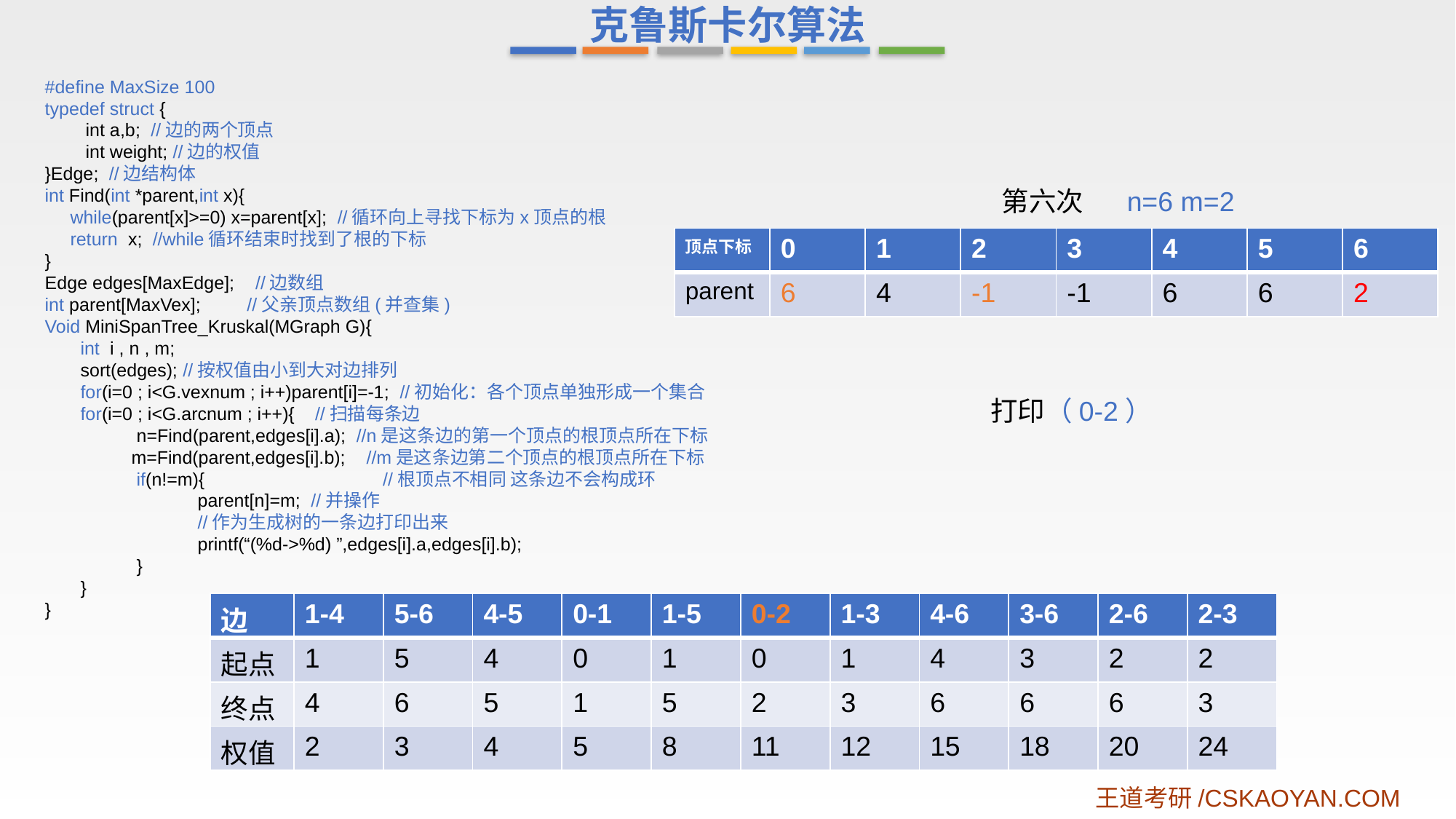

克鲁斯卡尔算法

#define MaxSize 100
typedef struct {
        int a,b;  //边的两个顶点
        int weight; //边的权值
}Edge;  //边结构体
int Find(int *parent,int x){
     while(parent[x]>=0) x=parent[x];  //循环向上寻找下标为x顶点的根
     return  x;  //while循环结束时找到了根的下标
}
Edge edges[MaxEdge];    //边数组
int parent[MaxVex];         //父亲顶点数组(并查集)
Void MiniSpanTree_Kruskal(MGraph G){
       int  i , n , m;
       sort(edges); //按权值由小到大对边排列
       for(i=0 ; i<G.vexnum ; i++)parent[i]=-1;  //初始化：各个顶点单独形成一个集合
       for(i=0 ; i<G.arcnum ; i++){    //扫描每条边
                  n=Find(parent,edges[i].a);  //n是这条边的第一个顶点的根顶点所在下标
                 m=Find(parent,edges[i].b);    //m是这条边第二个顶点的根顶点所在下标
                  if(n!=m){                                   //根顶点不相同 这条边不会构成环
                              parent[n]=m;  //并操作
                              //作为生成树的一条边打印出来
                              printf(“(%d->%d) ”,edges[i].a,edges[i].b);
                  }
       }
}
第六次
n=6 m=2
| 顶点下标 | 0 | 1 | 2 | 3 | 4 | 5 | 6 |
| --- | --- | --- | --- | --- | --- | --- | --- |
| parent | 6 | 4 | -1 | -1 | 6 | 6 | 2 |
打印（0-2）
| 边 | 1-4 | 5-6 | 4-5 | 0-1 | 1-5 | 0-2 | 1-3 | 4-6 | 3-6 | 2-6 | 2-3 |
| --- | --- | --- | --- | --- | --- | --- | --- | --- | --- | --- | --- |
| 起点 | 1 | 5 | 4 | 0 | 1 | 0 | 1 | 4 | 3 | 2 | 2 |
| 终点 | 4 | 6 | 5 | 1 | 5 | 2 | 3 | 6 | 6 | 6 | 3 |
| 权值 | 2 | 3 | 4 | 5 | 8 | 11 | 12 | 15 | 18 | 20 | 24 |
王道考研/CSKAOYAN.COM